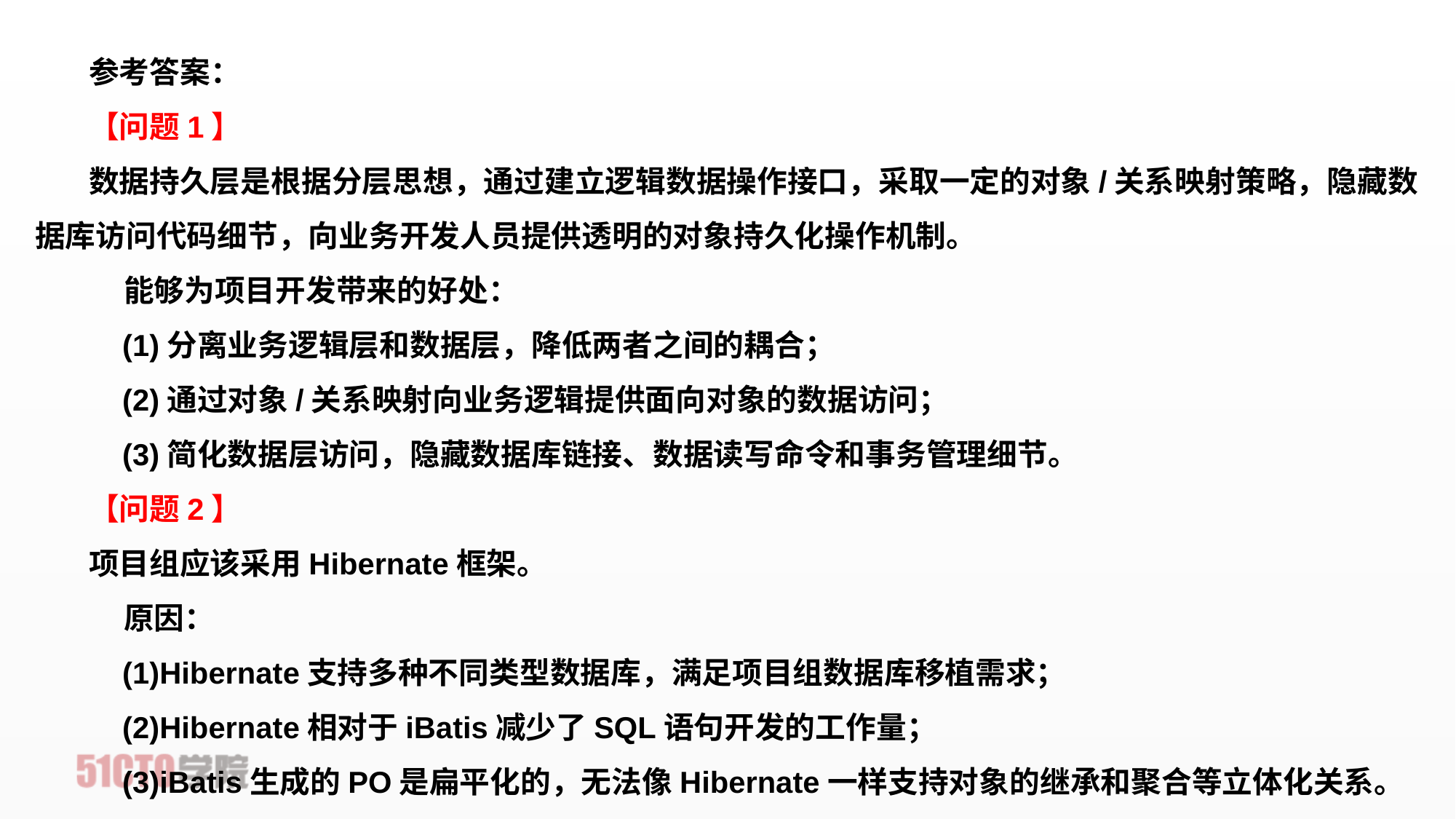

参考答案：
【问题1】
数据持久层是根据分层思想，通过建立逻辑数据操作接口，采取一定的对象/关系映射策略，隐藏数据库访问代码细节，向业务开发人员提供透明的对象持久化操作机制。
    能够为项目开发带来的好处：
    (1)分离业务逻辑层和数据层，降低两者之间的耦合；
    (2)通过对象/关系映射向业务逻辑提供面向对象的数据访问；
    (3)简化数据层访问，隐藏数据库链接、数据读写命令和事务管理细节。
【问题2】
项目组应该采用Hibernate框架。
    原因：
    (1)Hibernate支持多种不同类型数据库，满足项目组数据库移植需求；
    (2)Hibernate相对于iBatis减少了SQL语句开发的工作量；
    (3)iBatis生成的PO是扁平化的，无法像Hibernate一样支持对象的继承和聚合等立体化关系。